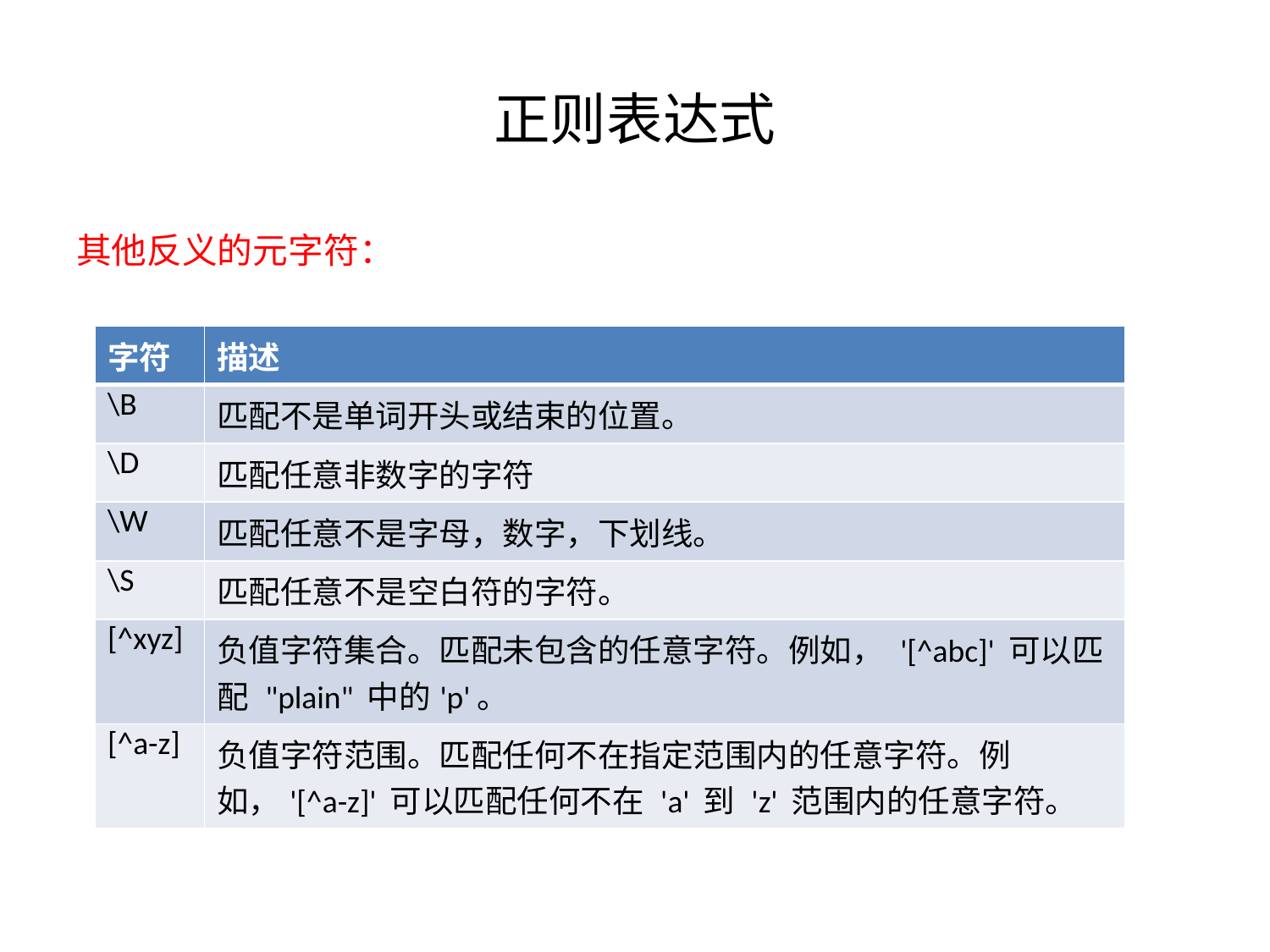

# 正则表达式
其他反义的元字符：

| 字符 | 描述 |
| --- | --- |
| \B | 匹配不是单词开头或结束的位置。 |
| \D | 匹配任意非数字的字符 |
| \W | 匹配任意不是字母，数字，下划线。 |
| \S | 匹配任意不是空白符的字符。 |
| [^xyz] | 负值字符集合。匹配未包含的任意字符。例如， '[^abc]' 可以匹配 "plain" 中的'p'。 |
| [^a-z] | 负值字符范围。匹配任何不在指定范围内的任意字符。例如，'[^a-z]' 可以匹配任何不在 'a' 到 'z' 范围内的任意字符。 |